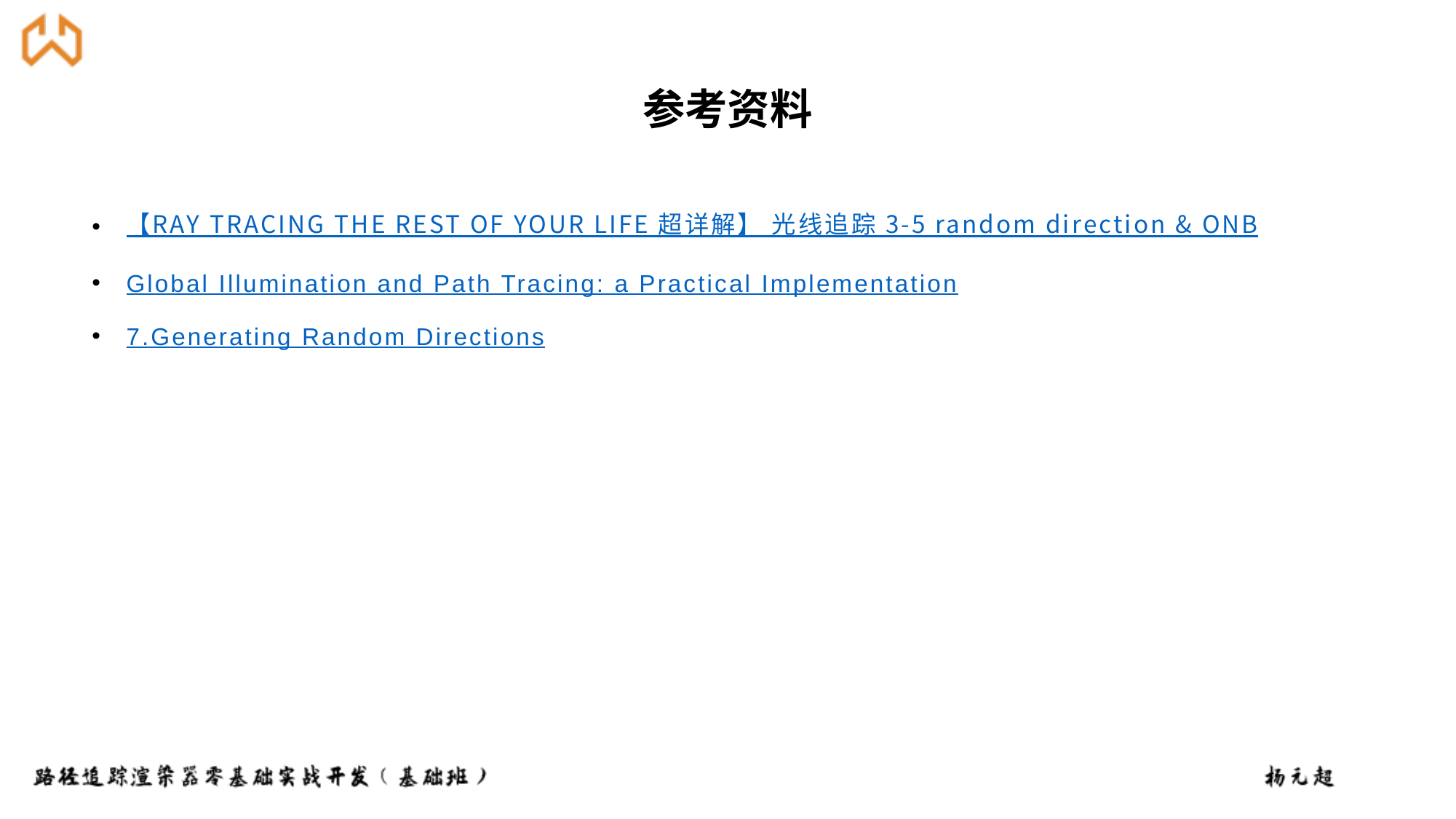

【RAY TRACING THE REST OF YOUR LIFE 超详解】 光线追踪 3-5 random direction & ONB
Global Illumination and Path Tracing: a Practical Implementation
7.Generating Random Directions